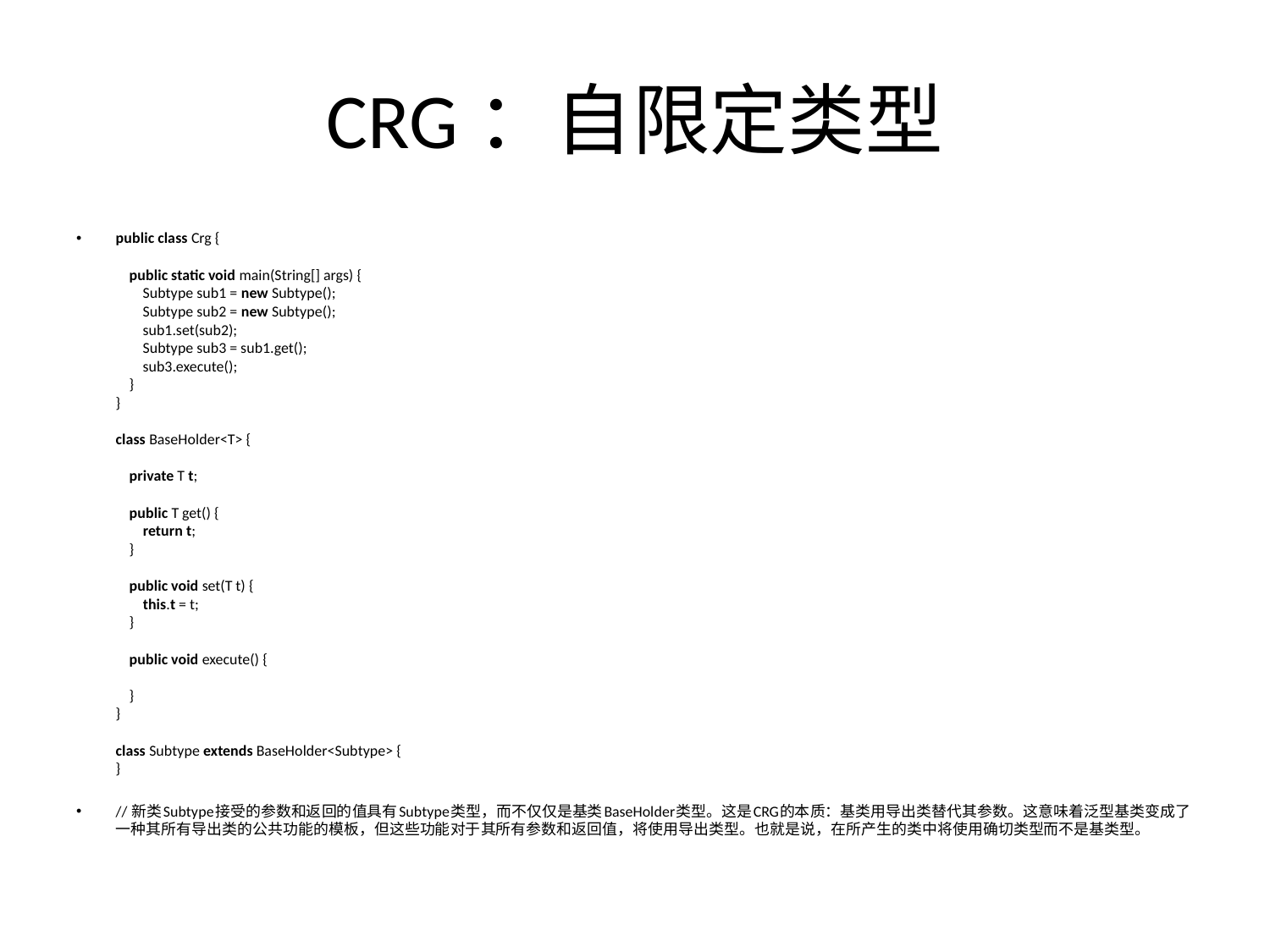

# CRG：自限定类型
public class Crg {
    public static void main(String[] args) {
        Subtype sub1 = new Subtype();
        Subtype sub2 = new Subtype();
        sub1.set(sub2);
        Subtype sub3 = sub1.get();
        sub3.execute();
    }
}
class BaseHolder<T> {
    private T t;
    public T get() {
        return t;
    }
    public void set(T t) {
        this.t = t;
    }
    public void execute() {
    }
}
class Subtype extends BaseHolder<Subtype> {
}

// 新类Subtype接受的参数和返回的值具有Subtype类型，而不仅仅是基类BaseHolder类型。这是CRG的本质：基类用导出类替代其参数。这意味着泛型基类变成了一种其所有导出类的公共功能的模板，但这些功能对于其所有参数和返回值，将使用导出类型。也就是说，在所产生的类中将使用确切类型而不是基类型。